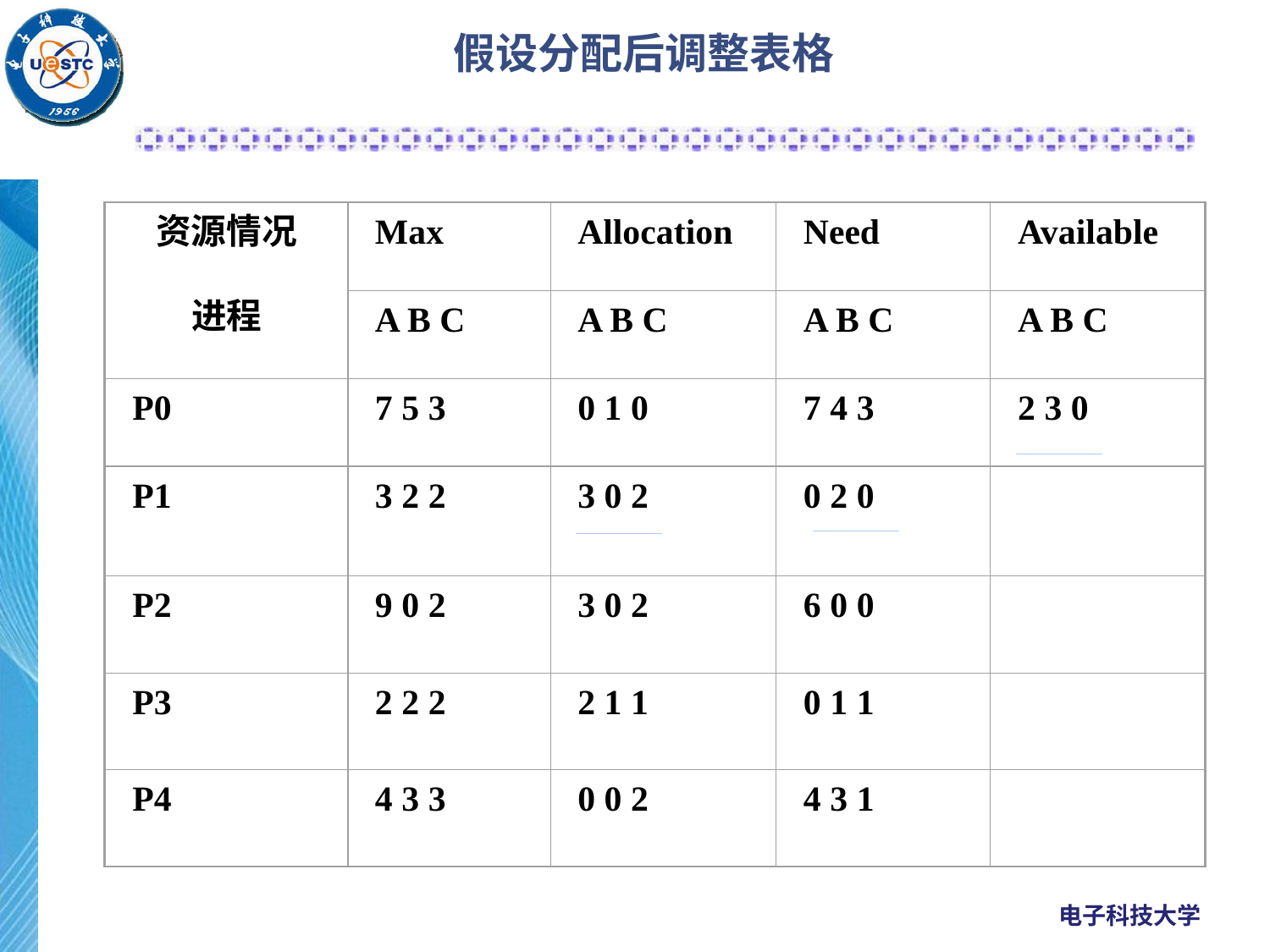

# 假设分配后调整表格

资源情况

进程

Max

Allocation

Need

Available

A B C

A B C

A B C

A B C

P0

7 5 3

0 1 0

7 4 3

2 3 0

P1

3 2 2

3 0 2

0 2 0

P2

9 0 2

3 0 2

6 0 0

P3

2 2 2

2 1 1

0 1 1

P4

4 3 3

0 0 2

4 3 1